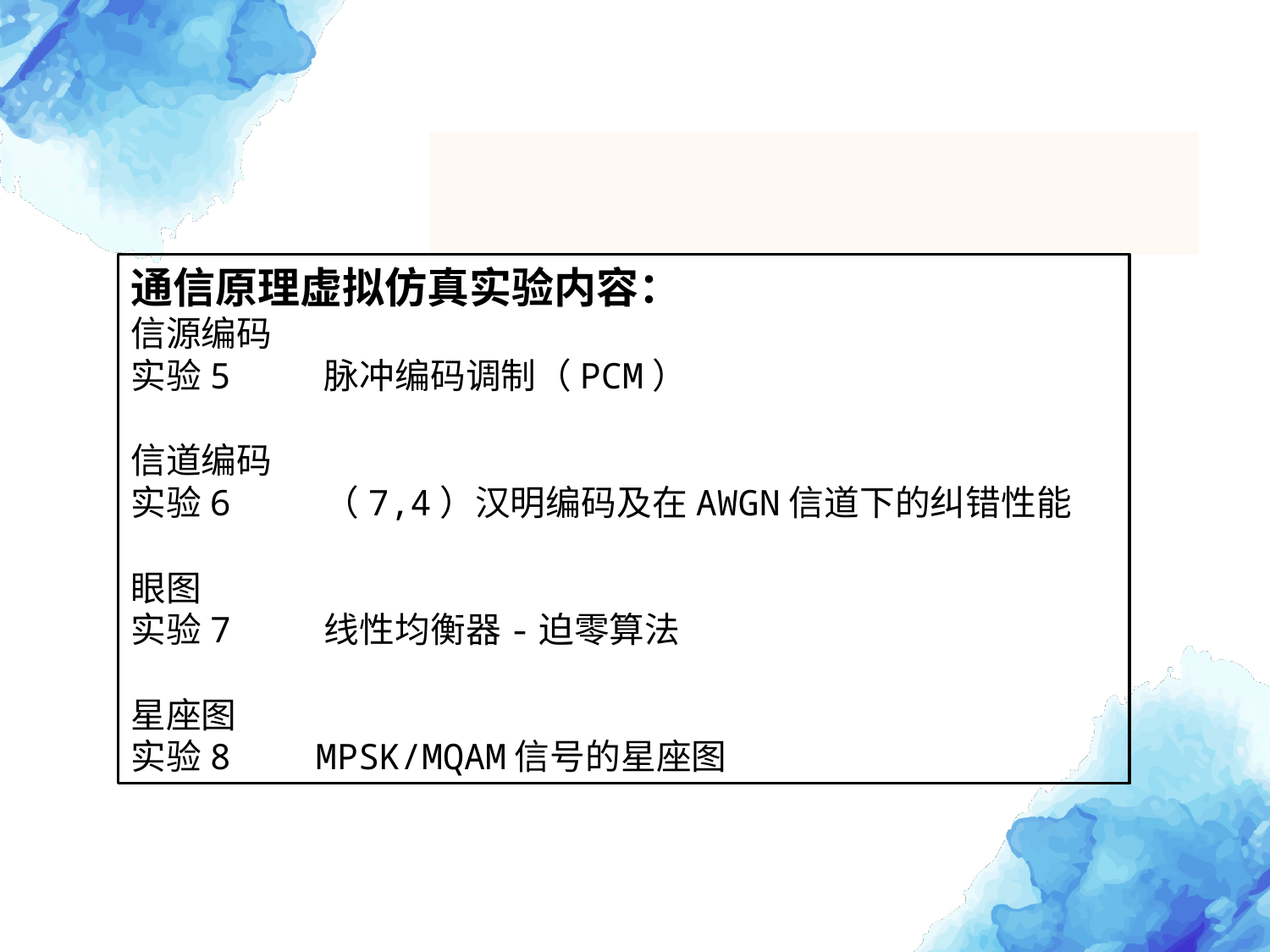

通信原理虚拟仿真实验内容：
信源编码
实验5    脉冲编码调制（PCM）

信道编码
实验6    （7,4）汉明编码及在AWGN信道下的纠错性能

眼图
实验7    线性均衡器-迫零算法

星座图
实验8    MPSK/MQAM信号的星座图